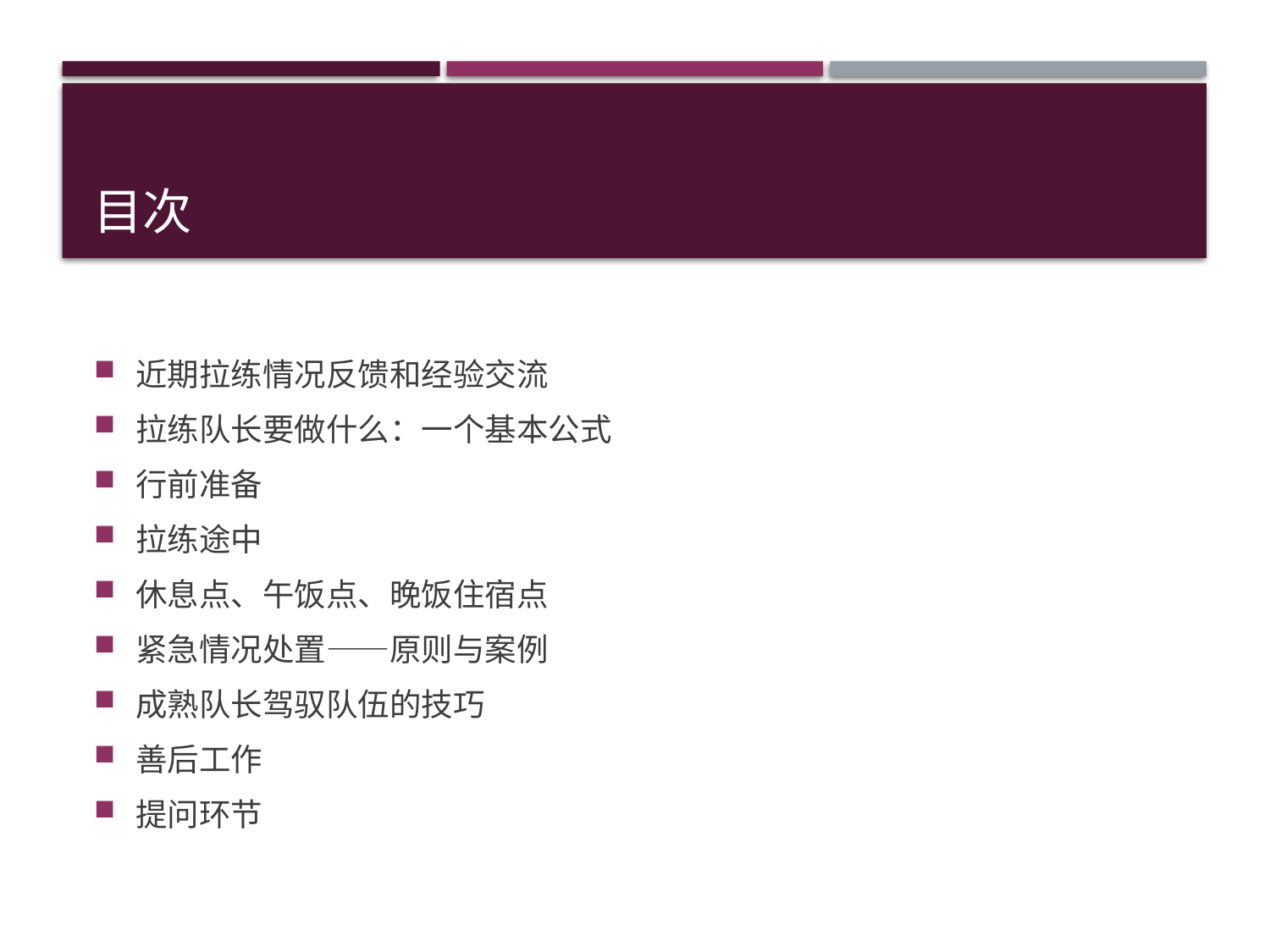

# 目次
近期拉练情况反馈和经验交流
拉练队长要做什么：一个基本公式
行前准备
拉练途中
休息点、午饭点、晚饭住宿点
紧急情况处置——原则与案例
成熟队长驾驭队伍的技巧
善后工作
提问环节